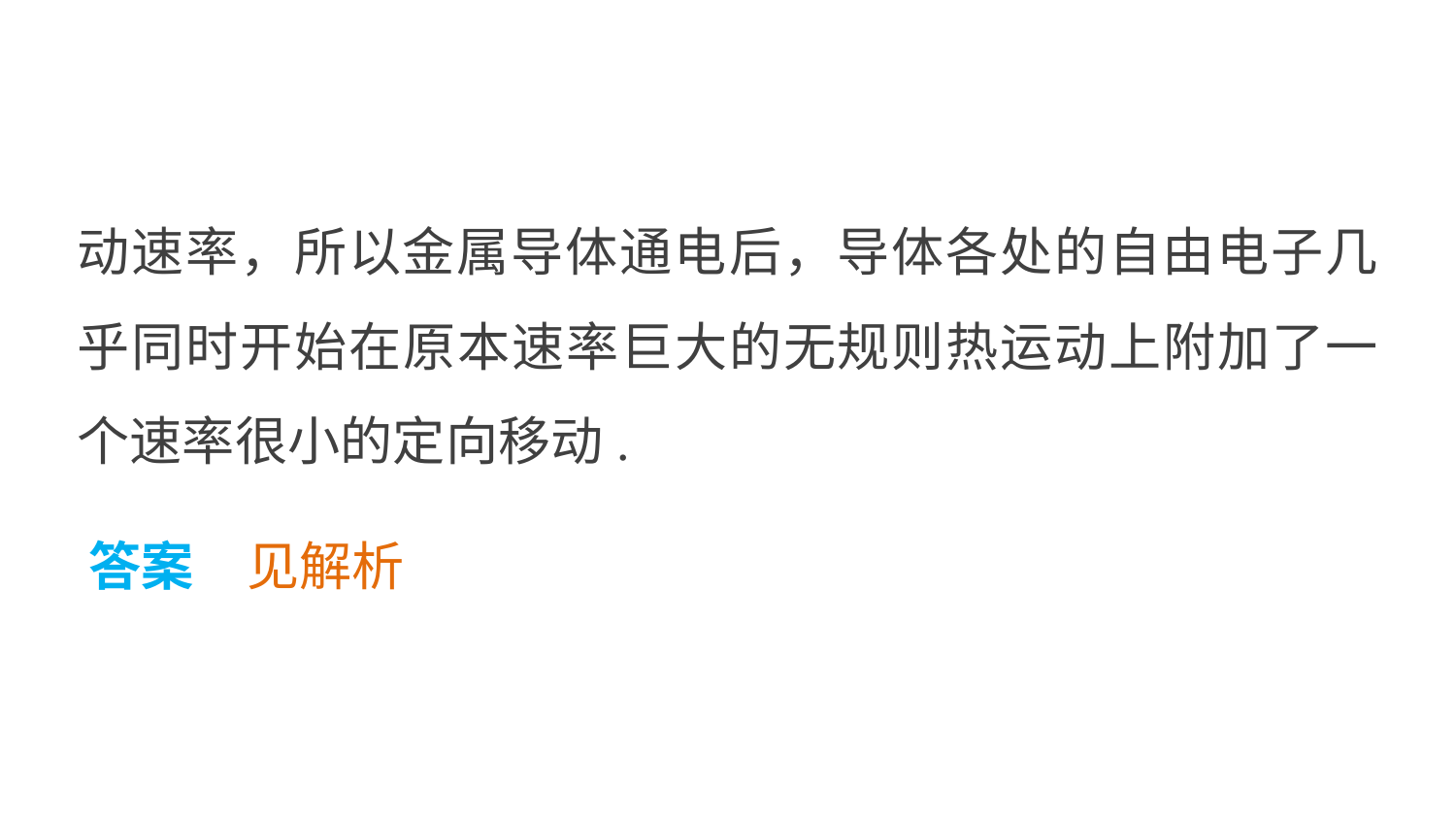

动速率，所以金属导体通电后，导体各处的自由电子几乎同时开始在原本速率巨大的无规则热运动上附加了一个速率很小的定向移动.
答案　见解析